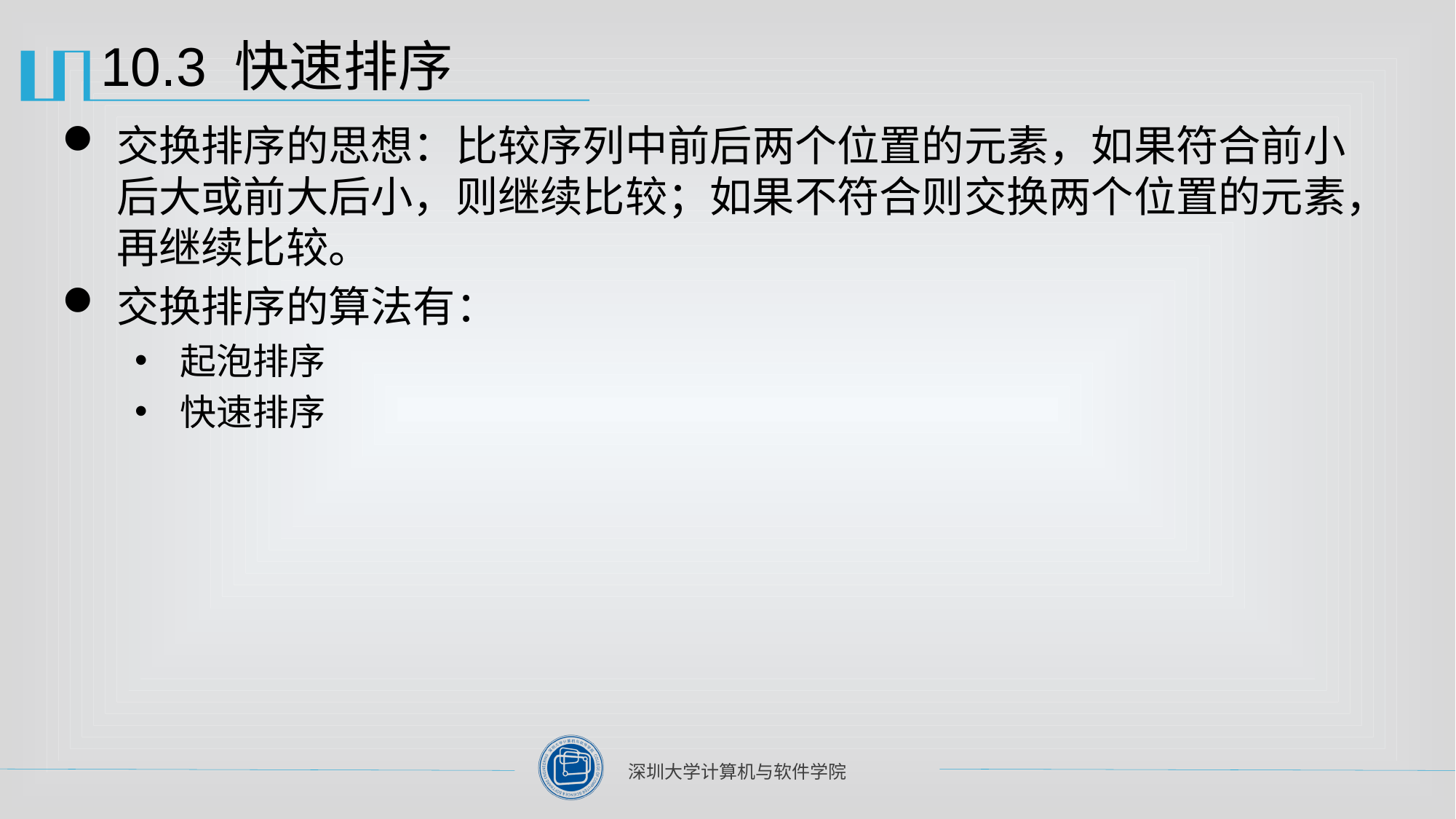

# 10.3 快速排序
交换排序的思想：比较序列中前后两个位置的元素，如果符合前小后大或前大后小，则继续比较；如果不符合则交换两个位置的元素，再继续比较。
交换排序的算法有：
起泡排序
快速排序
27